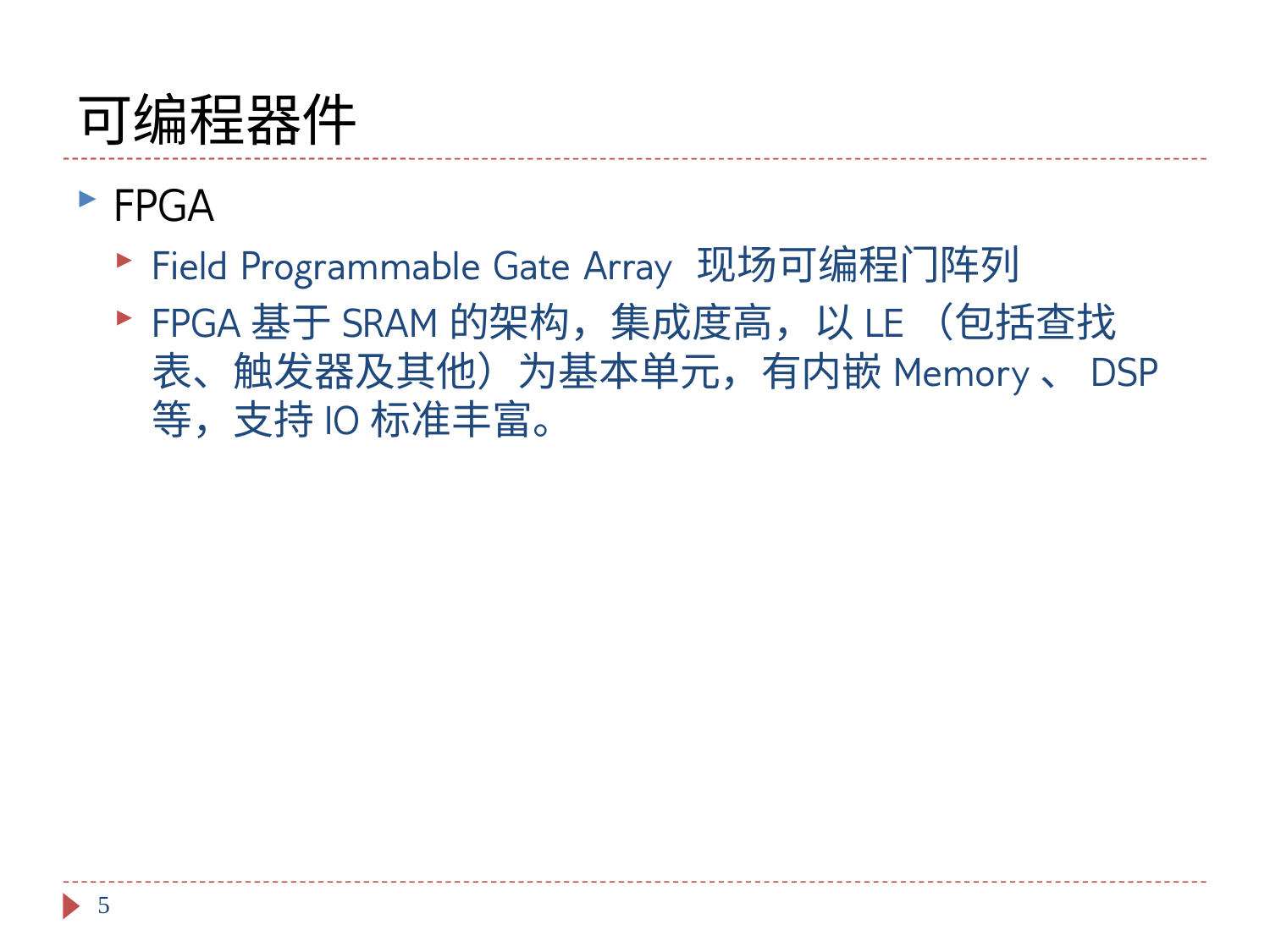

# 可编程器件
FPGA
Field Programmable Gate Array 现场可编程门阵列
FPGA基于SRAM的架构，集成度高，以LE（包括查找表、触发器及其他）为基本单元，有内嵌Memory、DSP等，支持IO标准丰富。

5